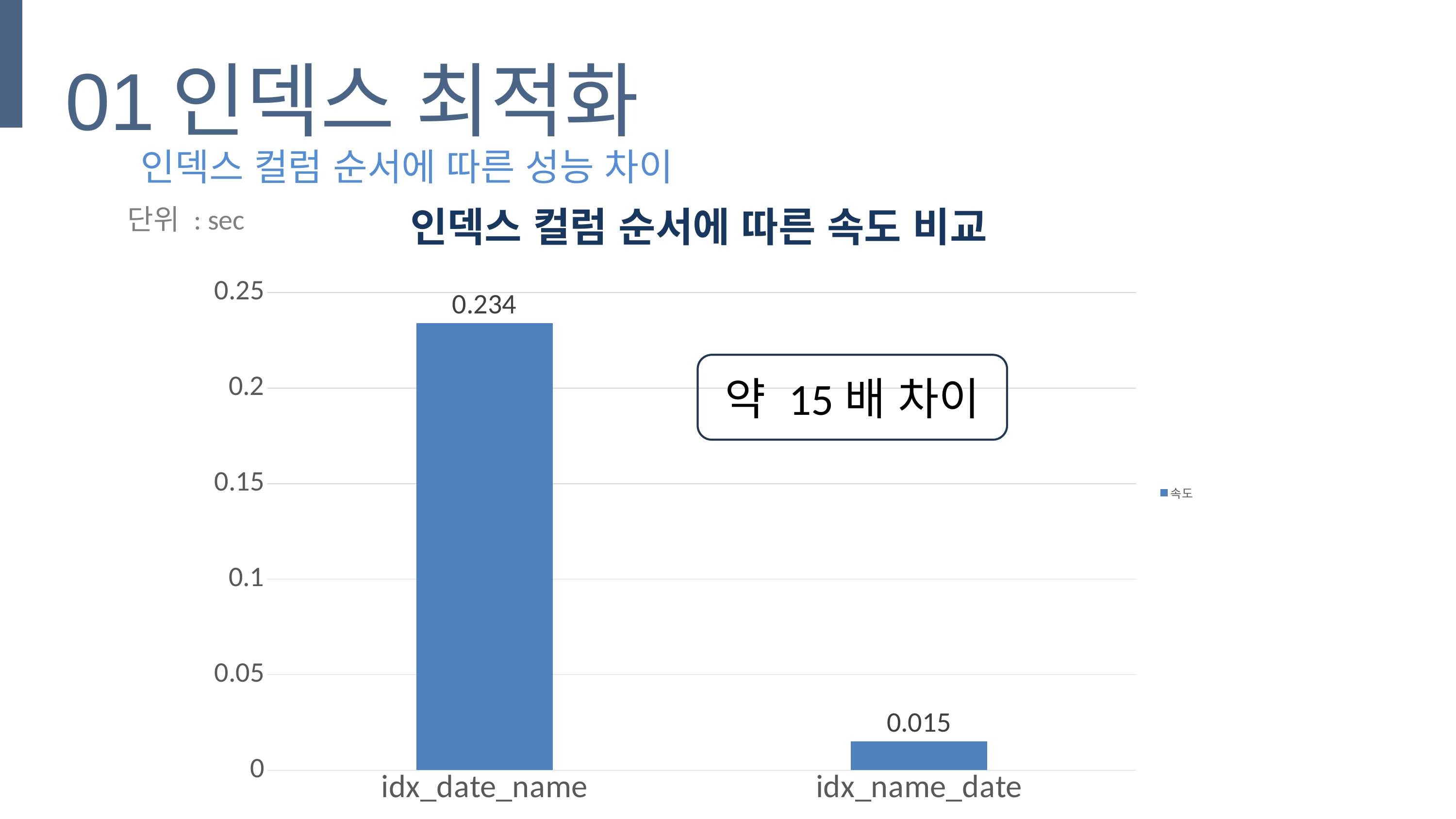

01
인덱스 최적화
인덱스 컬럼 순서에 따른 성능 차이

### Chart: 인덱스 컬럼 순서에 따른 속도 비교

| Category | 속도 |
|---|---|
| idx_date_name | 0.234 |
| idx_name_date | 0.015 |
단위 : sec
약 15배 차이